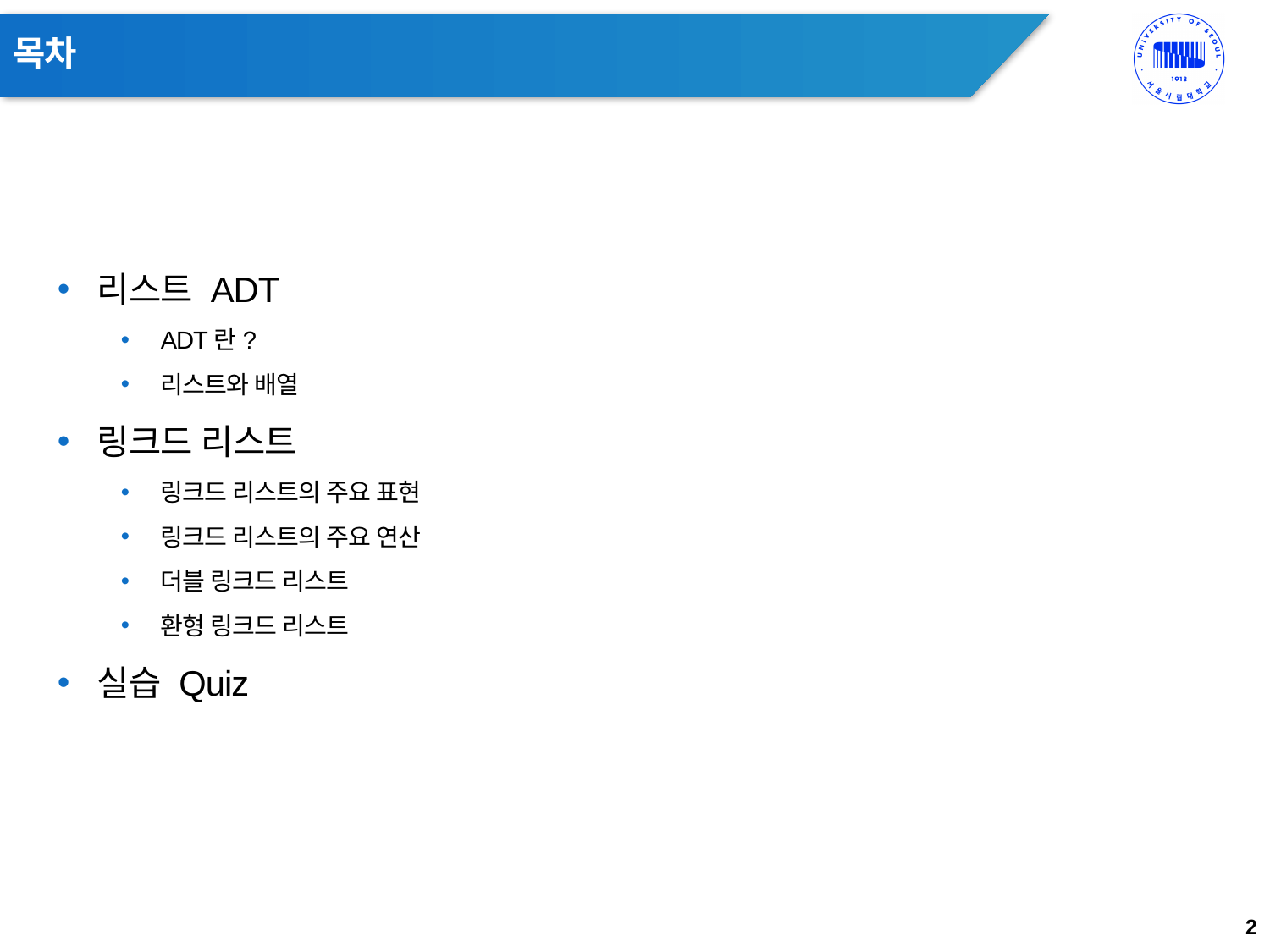

# 목차
리스트 ADT
ADT란?
리스트와 배열
링크드 리스트
링크드 리스트의 주요 표현
링크드 리스트의 주요 연산
더블 링크드 리스트
환형 링크드 리스트
실습 Quiz
2